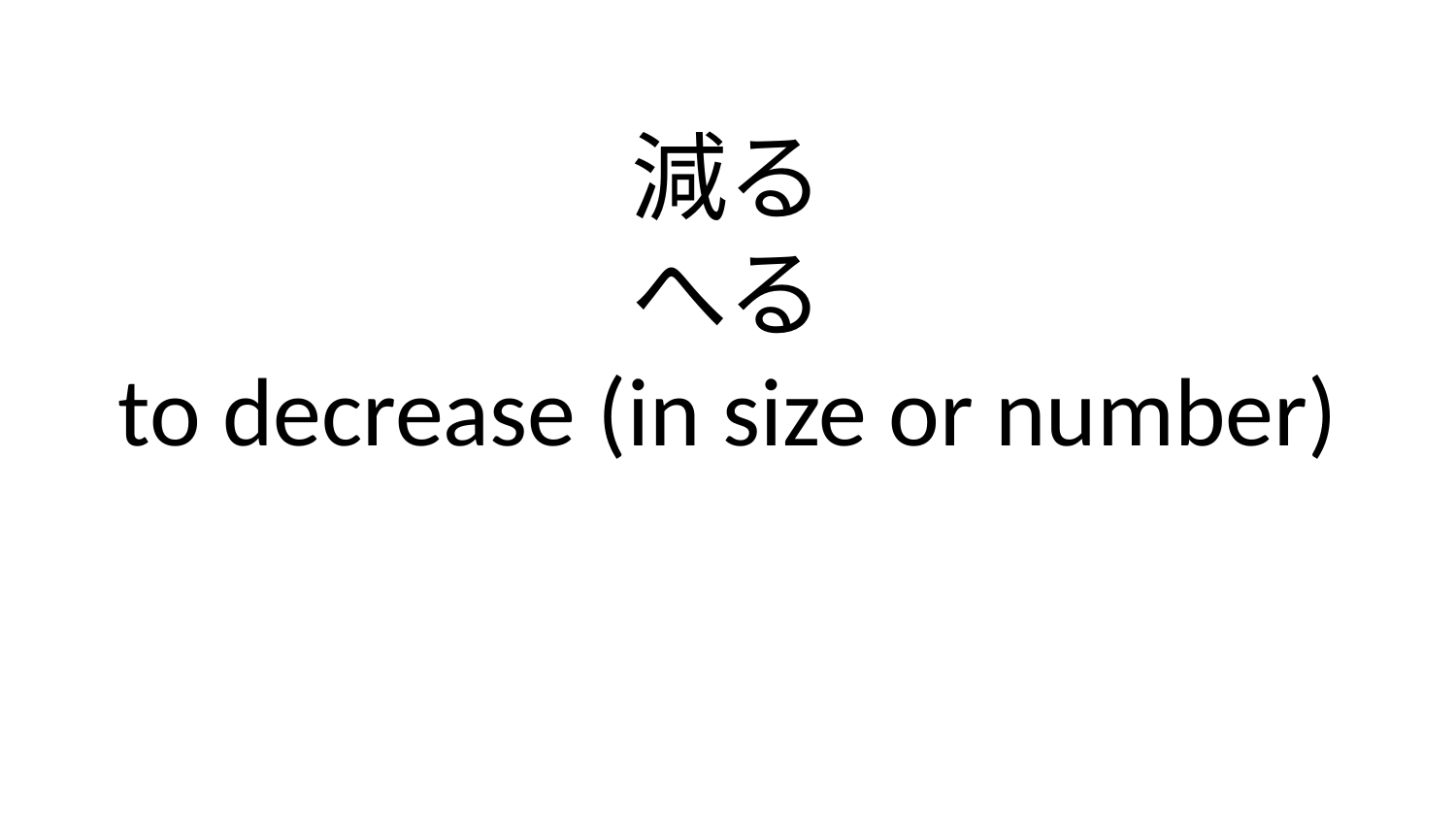

減る
へる
to decrease (in size or number)